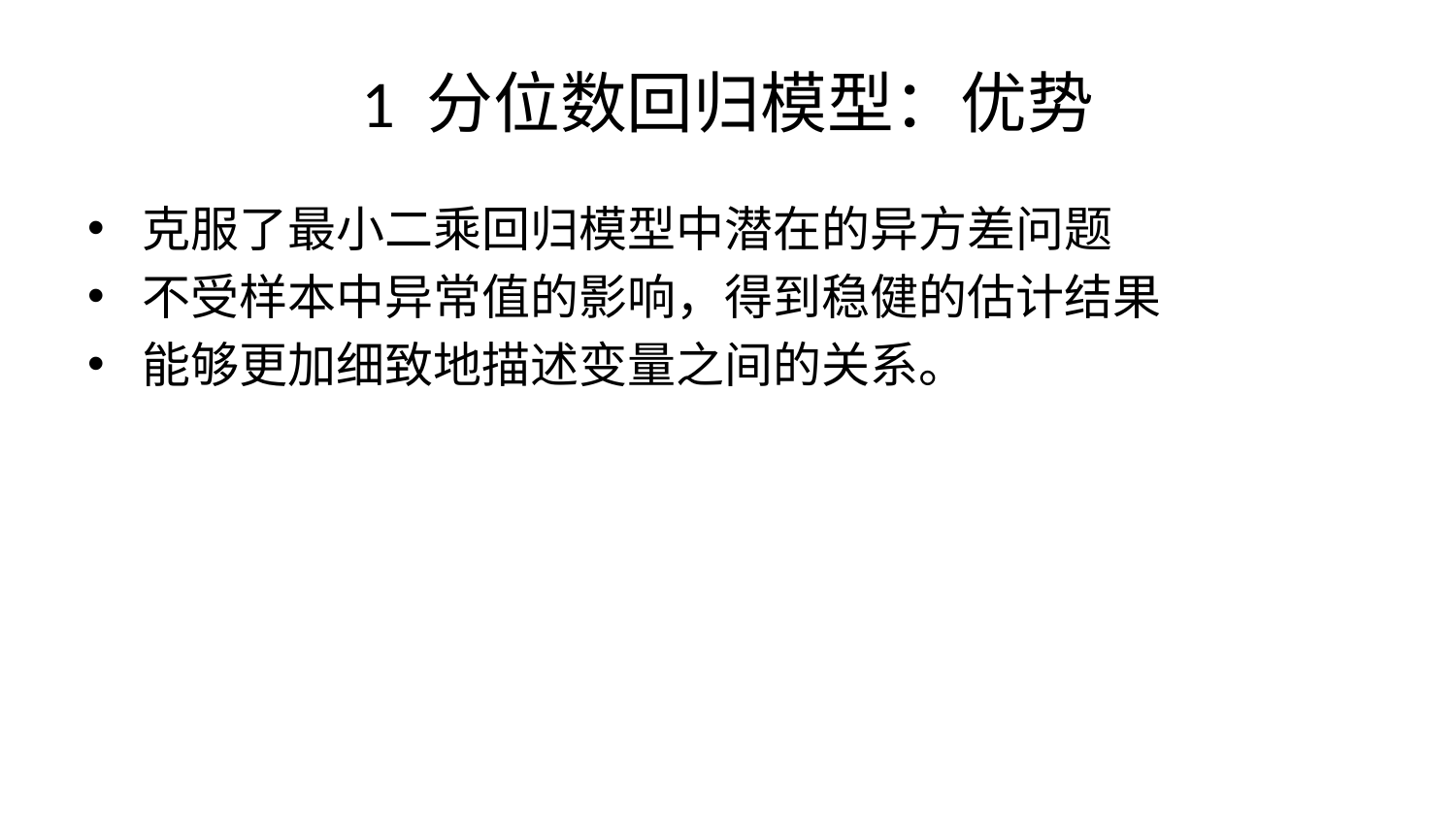

# 1 分位数回归模型：优势
克服了最小二乘回归模型中潜在的异方差问题
不受样本中异常值的影响，得到稳健的估计结果
能够更加细致地描述变量之间的关系。